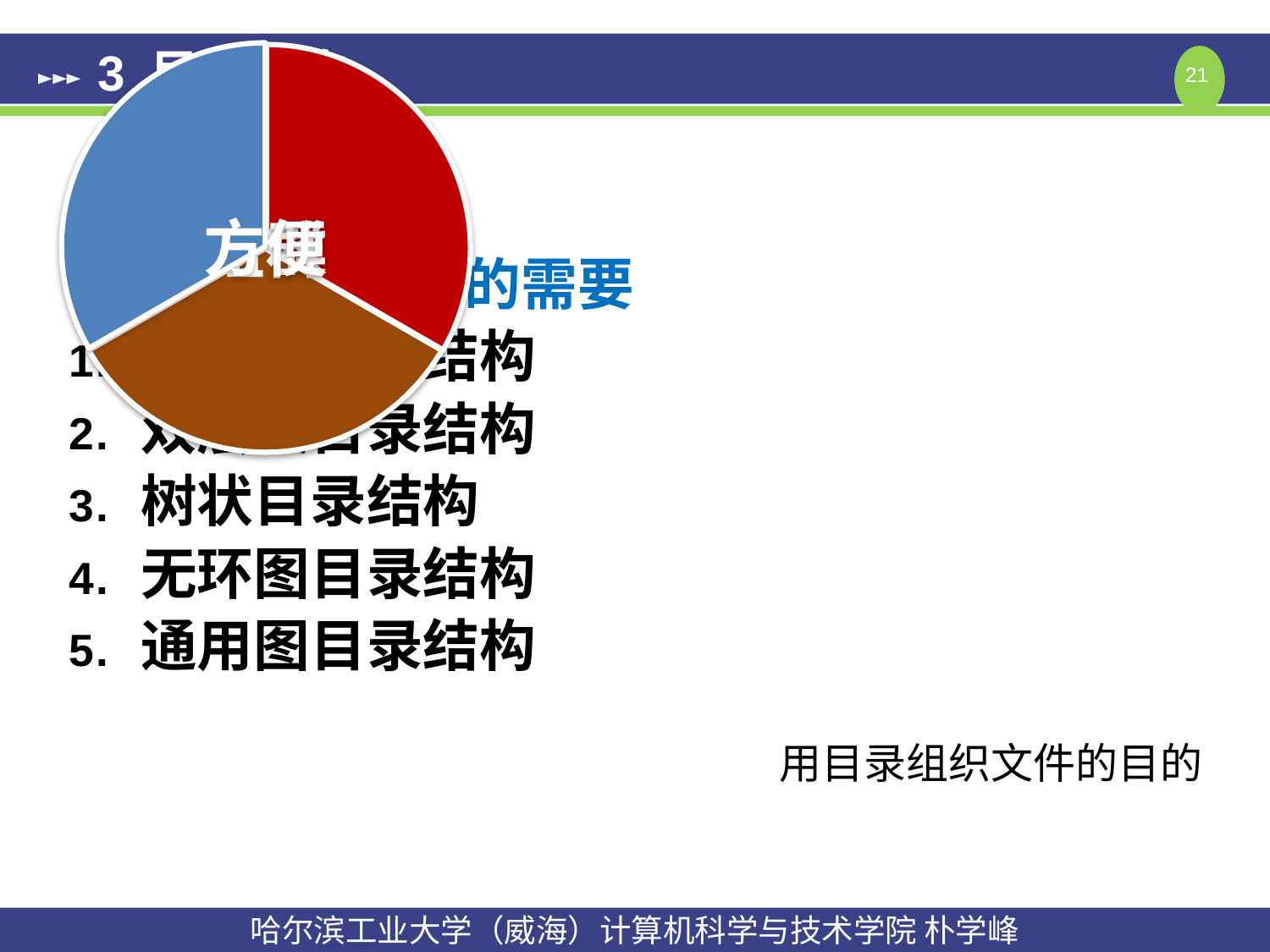

# 3 目录结构
有效
组群
方便
管理、组织文件的需要
单层次目录结构
双层次目录结构
树状目录结构
无环图目录结构
通用图目录结构
用目录组织文件的目的